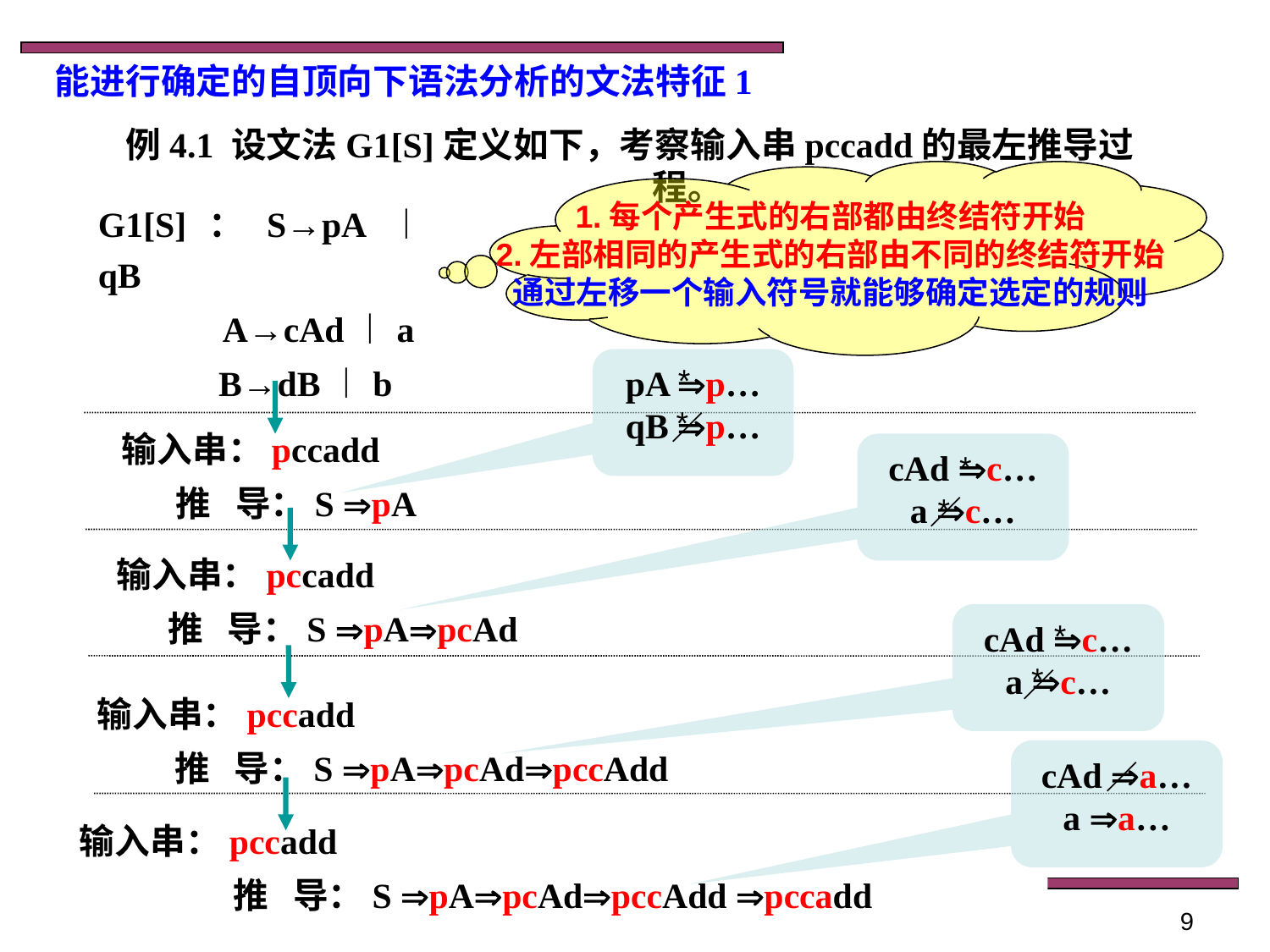

能进行确定的自顶向下语法分析的文法特征1
例4.1 设文法G1[S]定义如下，考察输入串pccadd的最左推导过程。
1.每个产生式的右部都由终结符开始
2.左部相同的产生式的右部由不同的终结符开始
通过左移一个输入符号就能够确定选定的规则
G1[S]：S→pA︱qB
              A→cAd︱a
          B→dB︱b
pA ⇒p…
qB ⇒p…
*

*
／

输入串：pccadd
推   导：S ⇒pA
cAd ⇒c…
a ⇒c…
*
*
／

输入串：pccadd
推   导：S ⇒pA⇒pcAd
cAd ⇒c…
a ⇒c…
*

*

／
输入串：pccadd
推   导：S ⇒pA⇒pcAd⇒pccAdd
cAd ⇒a…
a ⇒a…
／

输入串：pccadd
推   导：S ⇒pA⇒pcAd⇒pccAdd ⇒pccadd
9